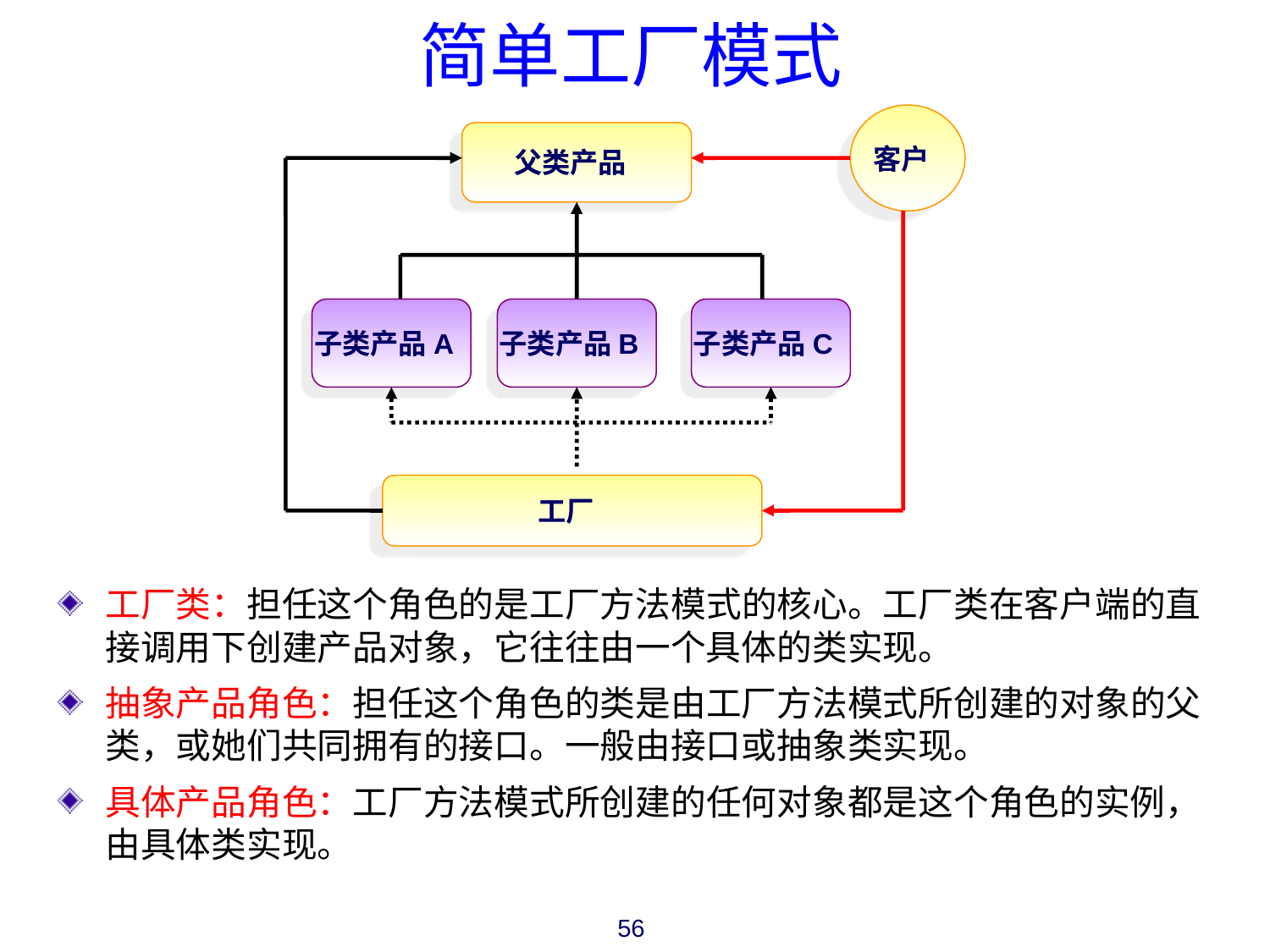

# 简单工厂模式
客户
父类产品

子类产品A
子类产品B
子类产品C

工厂

工厂类：担任这个角色的是工厂方法模式的核心。工厂类在客户端的直接调用下创建产品对象，它往往由一个具体的类实现。
抽象产品角色：担任这个角色的类是由工厂方法模式所创建的对象的父类，或她们共同拥有的接口。一般由接口或抽象类实现。
具体产品角色：工厂方法模式所创建的任何对象都是这个角色的实例，由具体类实现。
56